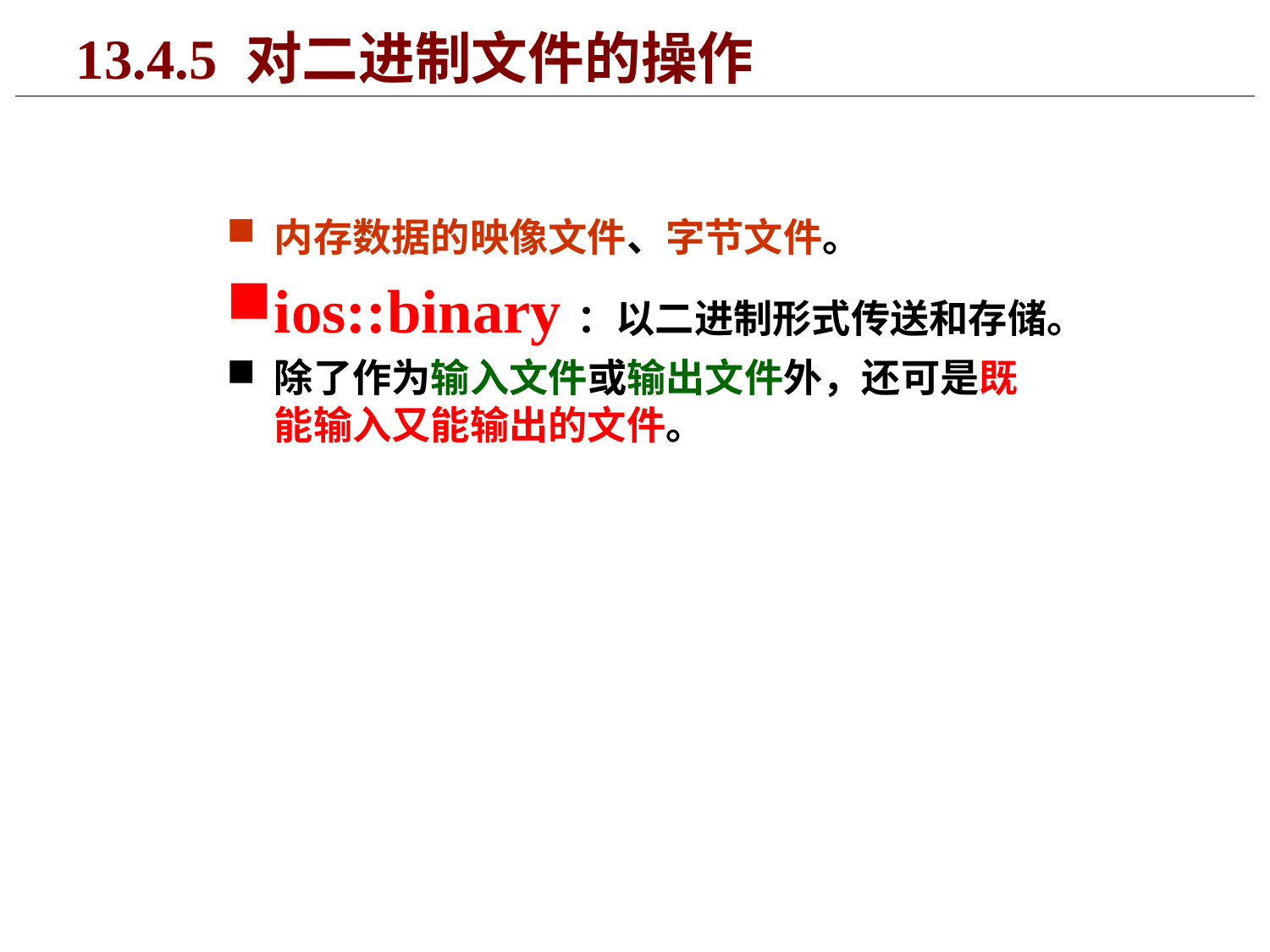

353
# 13.4.5 对二进制文件的操作
内存数据的映像文件、字节文件。
ios::binary：以二进制形式传送和存储。
除了作为输入文件或输出文件外，还可是既能输入又能输出的文件。